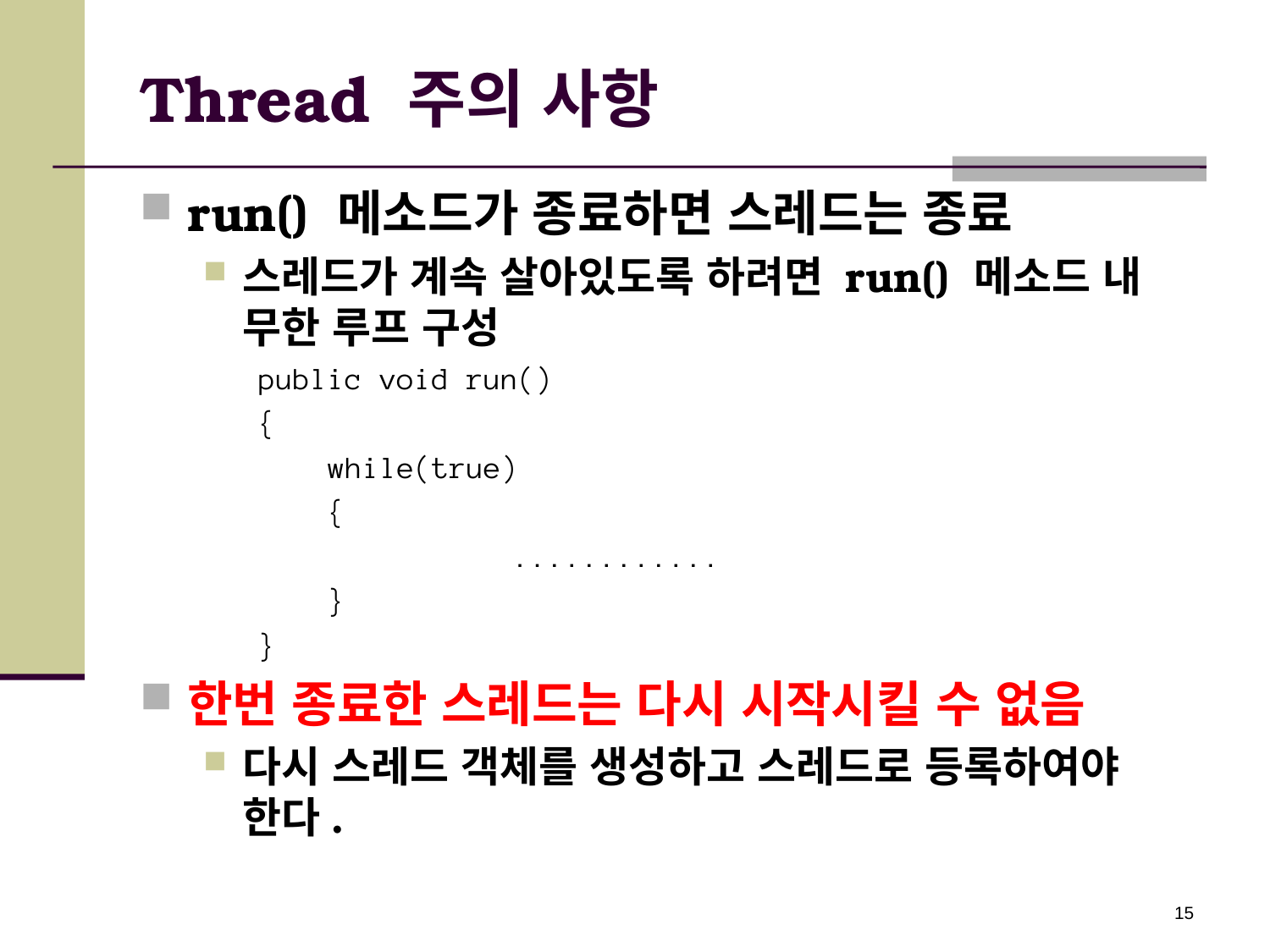

# Thread 주의 사항
run() 메소드가 종료하면 스레드는 종료
스레드가 계속 살아있도록 하려면 run() 메소드 내 무한 루프 구성
public void run()
{
    while(true)
    {
		............
    }
}
한번 종료한 스레드는 다시 시작시킬 수 없음
다시 스레드 객체를 생성하고 스레드로 등록하여야 한다.
15